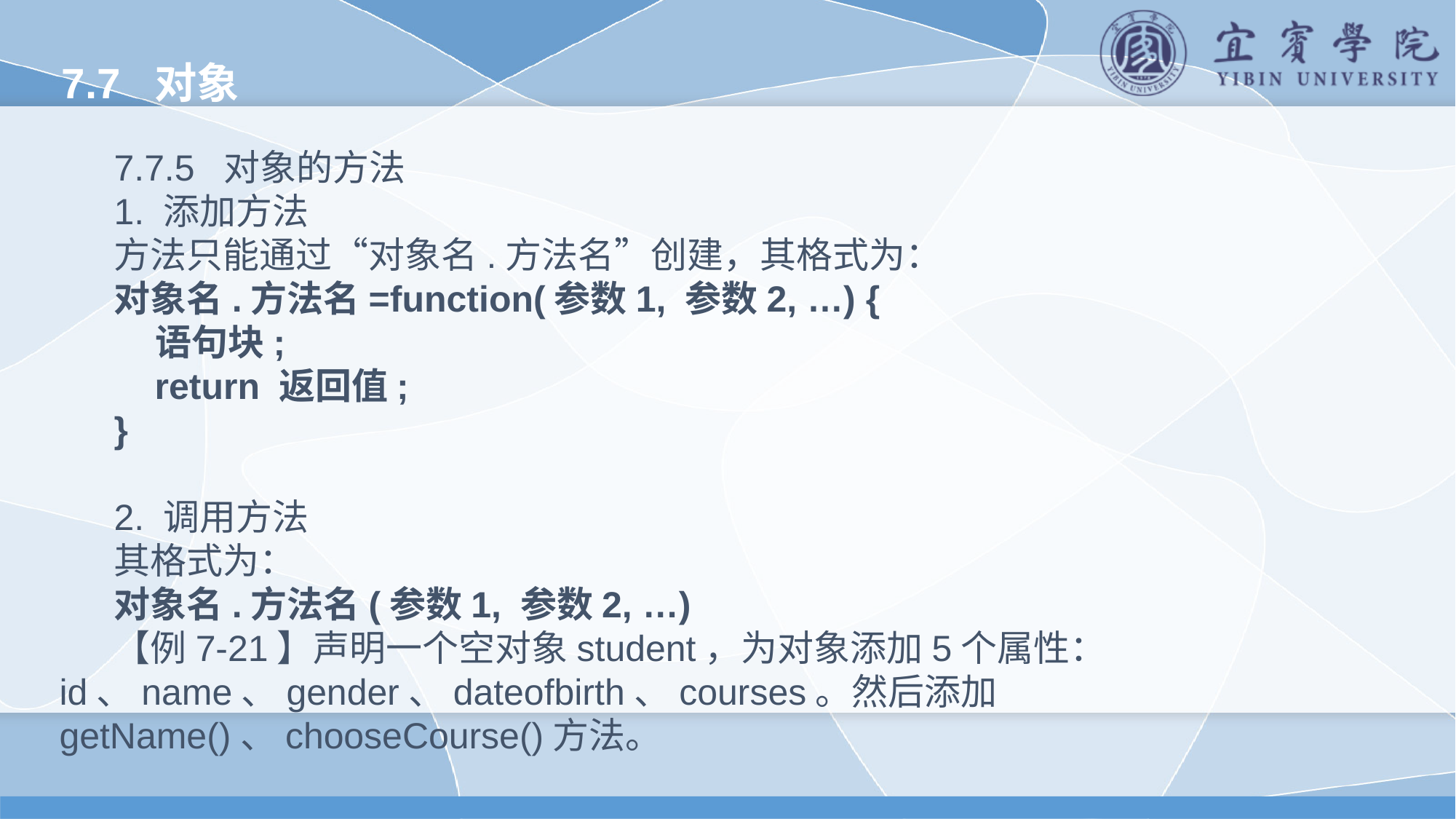

7.7  对象
7.7.5  对象的方法
1. 添加方法
方法只能通过“对象名.方法名”创建，其格式为：
对象名.方法名=function(参数1, 参数2, …) {
    语句块;
    return 返回值;
}

2. 调用方法
其格式为：
对象名.方法名(参数1, 参数2, …)
【例7-21】声明一个空对象student，为对象添加5个属性：id、name、gender、dateofbirth、courses。然后添加getName()、chooseCourse()方法。